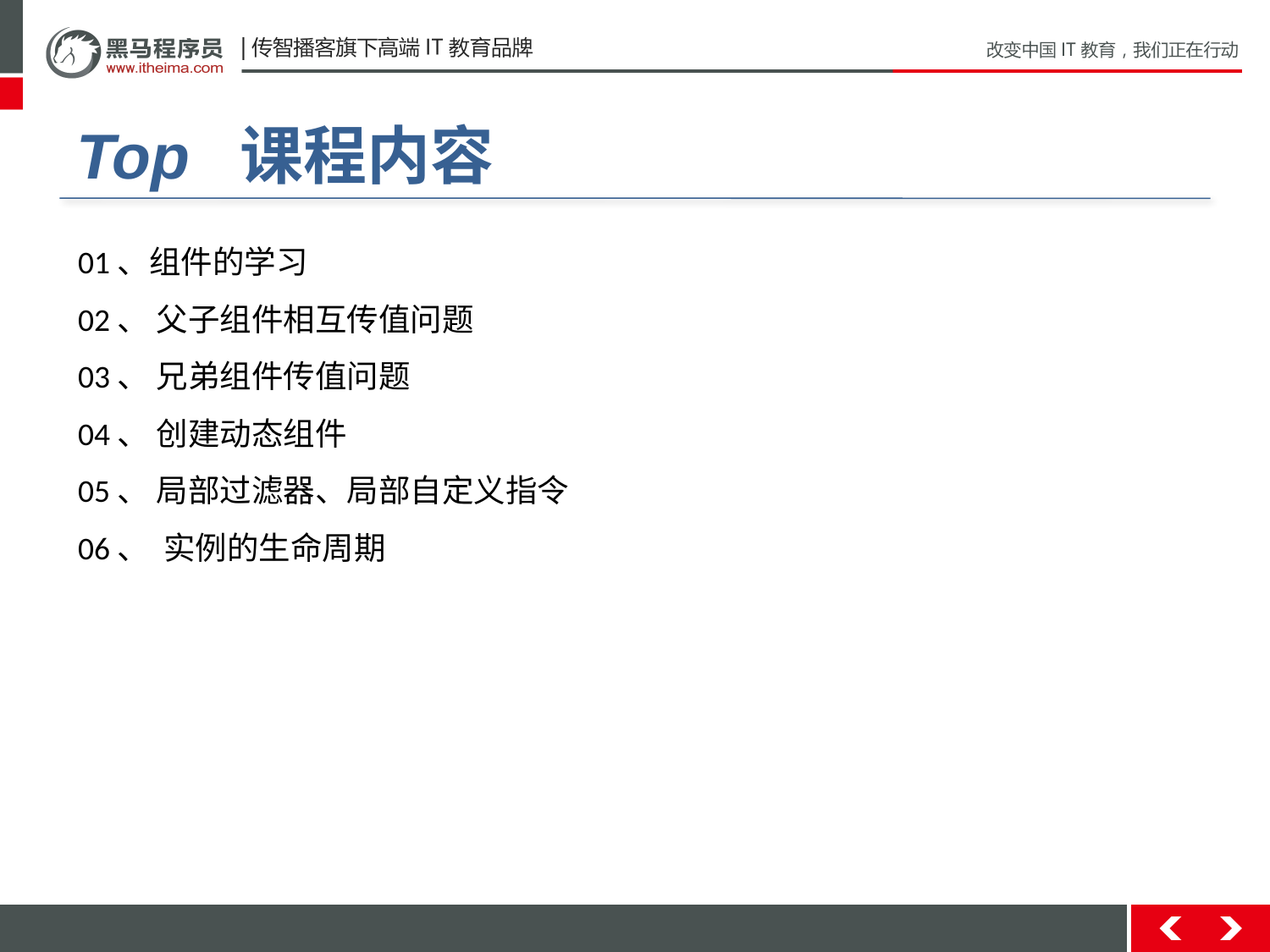

# Top  课程内容
01、组件的学习
02、 父子组件相互传值问题
03、 兄弟组件传值问题
04、 创建动态组件
05、 局部过滤器、局部自定义指令
06、  实例的生命周期